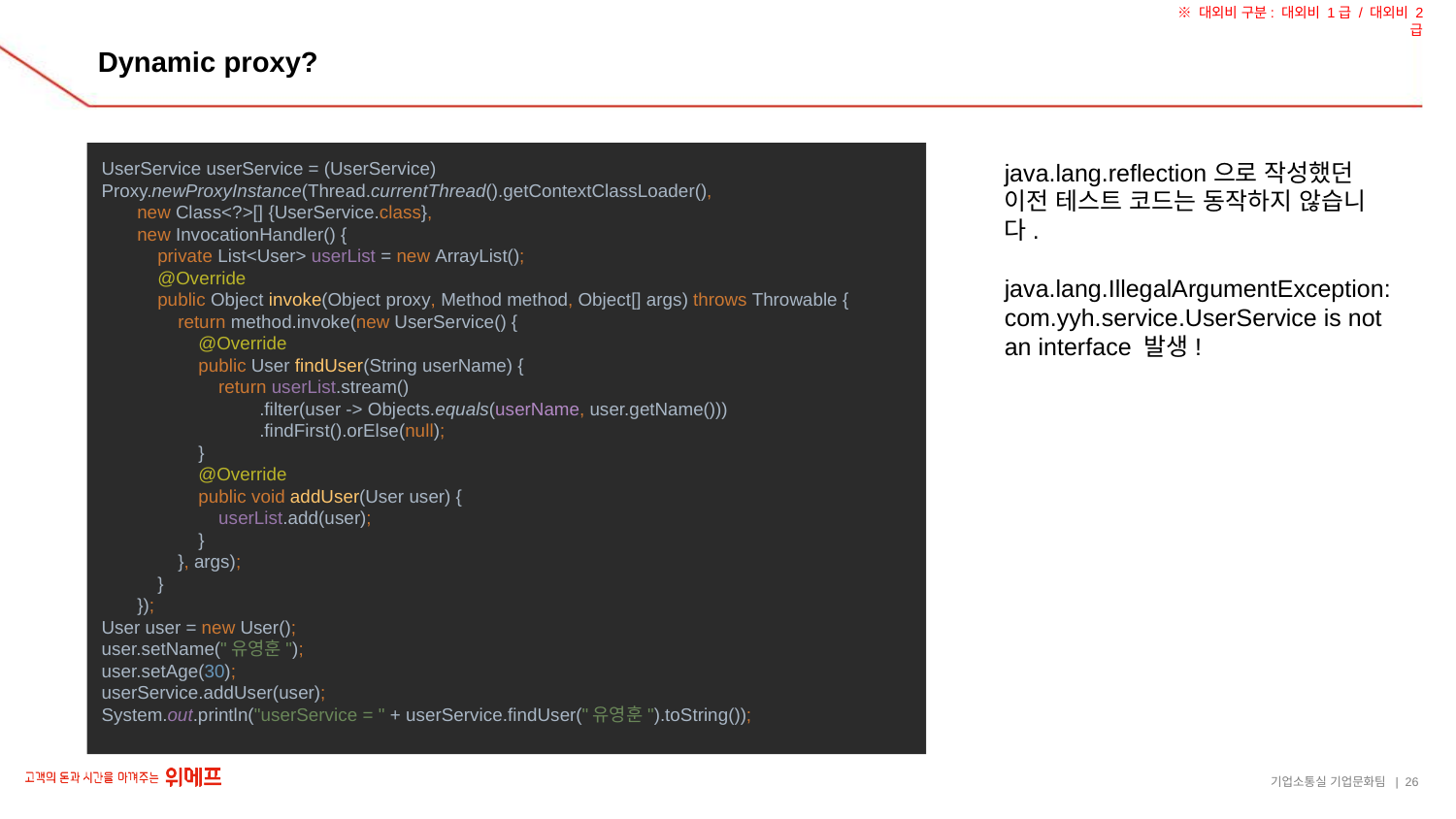

# Dynamic proxy?
UserService userService = (UserService) Proxy.newProxyInstance(Thread.currentThread().getContextClassLoader(),
       new Class<?>[] {UserService.class},
       new InvocationHandler() {
           private List<User> userList = new ArrayList();
           @Override
           public Object invoke(Object proxy, Method method, Object[] args) throws Throwable {
               return method.invoke(new UserService() {
                   @Override
                   public User findUser(String userName) {
                       return userList.stream()
                               .filter(user -> Objects.equals(userName, user.getName()))
                               .findFirst().orElse(null);
                   }
                   @Override
                   public void addUser(User user) {
                       userList.add(user);
                   }
               }, args);
           }
       });
User user = new User();
user.setName("유영훈");
user.setAge(30);
userService.addUser(user);
System.out.println("userService = " + userService.findUser("유영훈").toString());

java.lang.reflection으로 작성했던 이전 테스트 코드는 동작하지 않습니다.

java.lang.IllegalArgumentException: com.yyh.service.UserService is not an interface 발생!